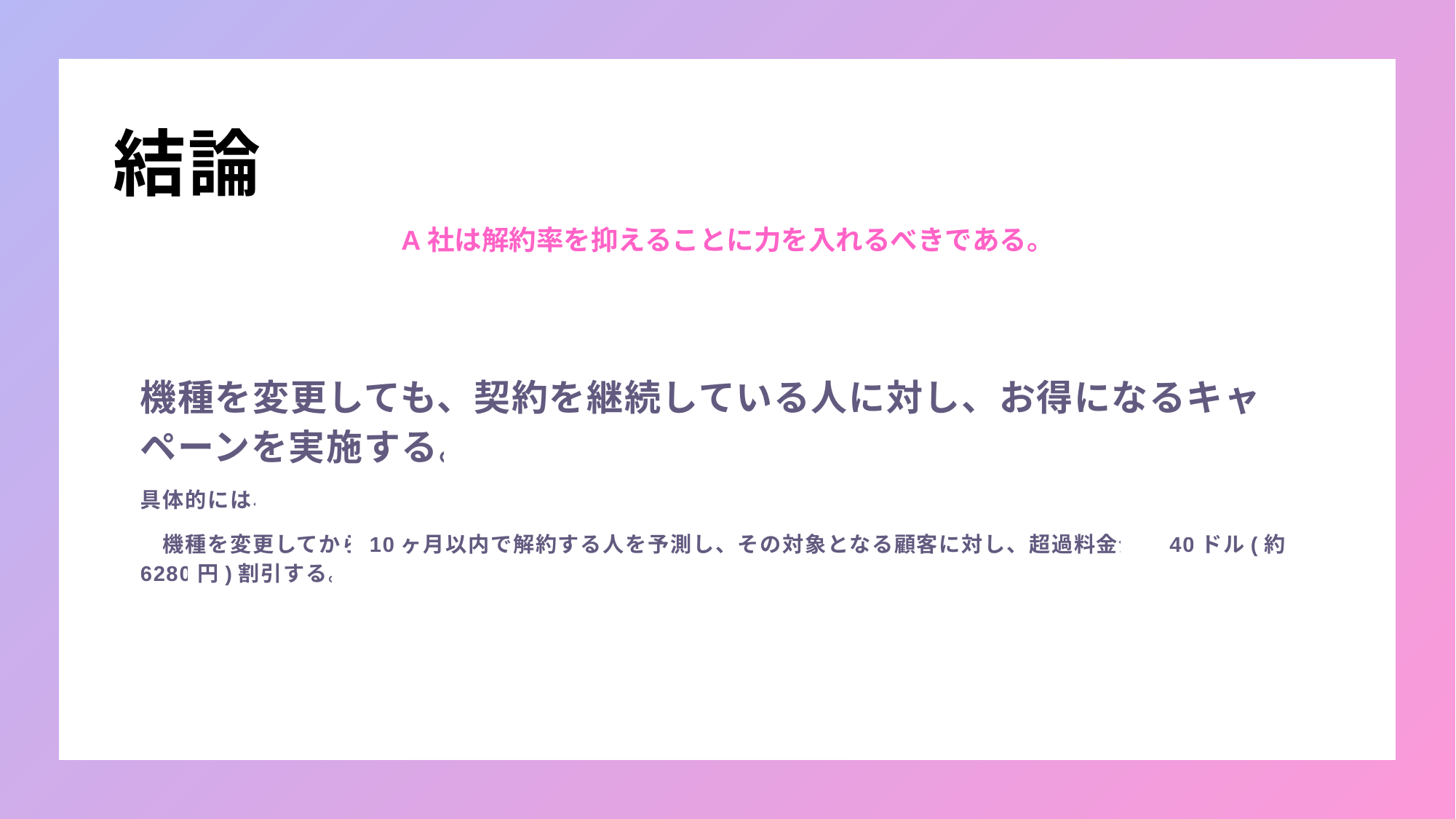

# 結論
A社は解約率を抑えることに力を入れるべきである。
機種を変更しても、契約を継続している人に対し、お得になるキャンペーンを実施する。
具体的には、
　機種を変更してから10ヶ月以内で解約する人を予測し、その対象となる顧客に対し、超過料金分を40ドル(約6280円)割引する。